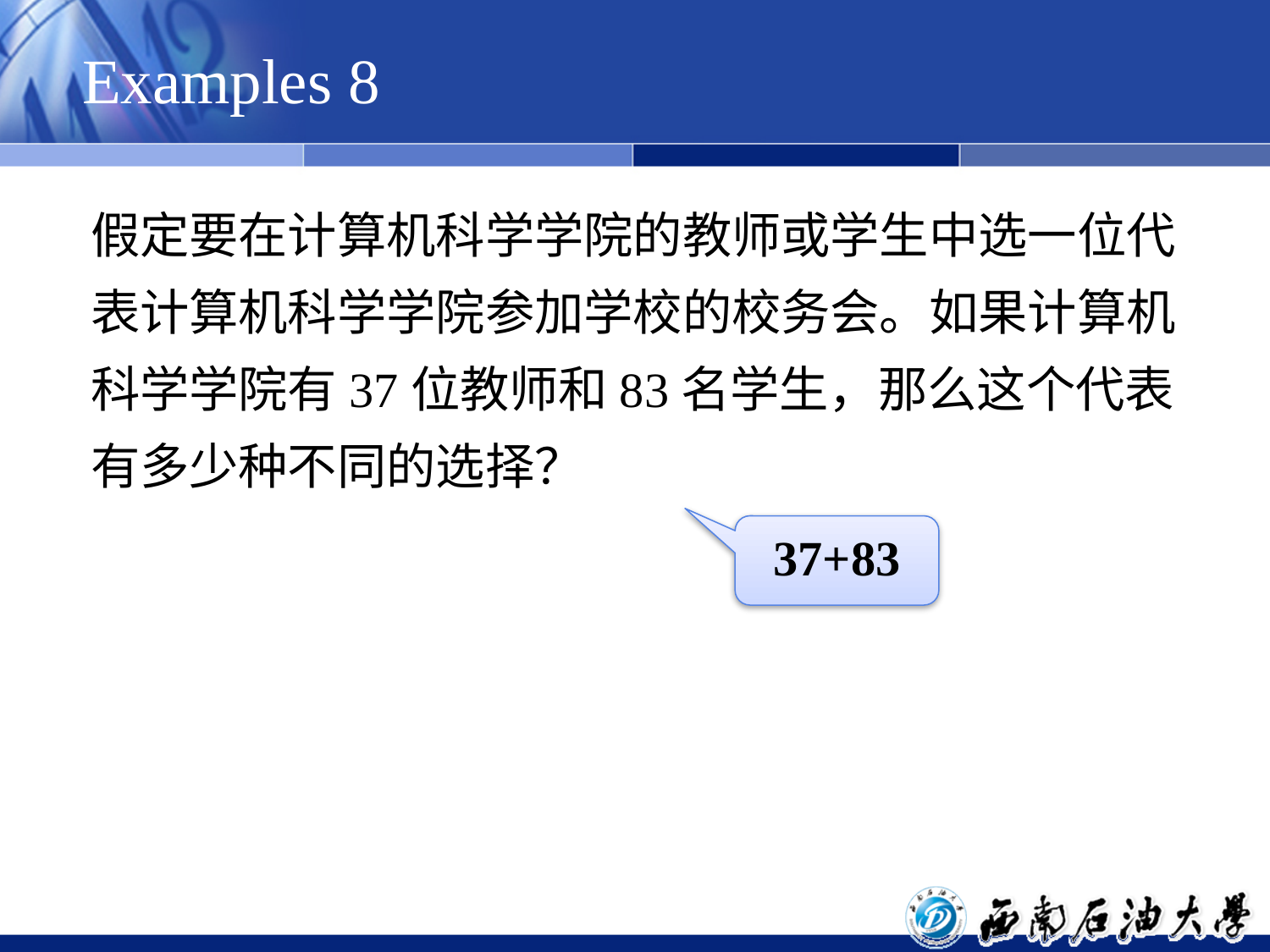

# Examples 8
假定要在计算机科学学院的教师或学生中选一位代表计算机科学学院参加学校的校务会。如果计算机科学学院有37位教师和83名学生，那么这个代表有多少种不同的选择？
37+83